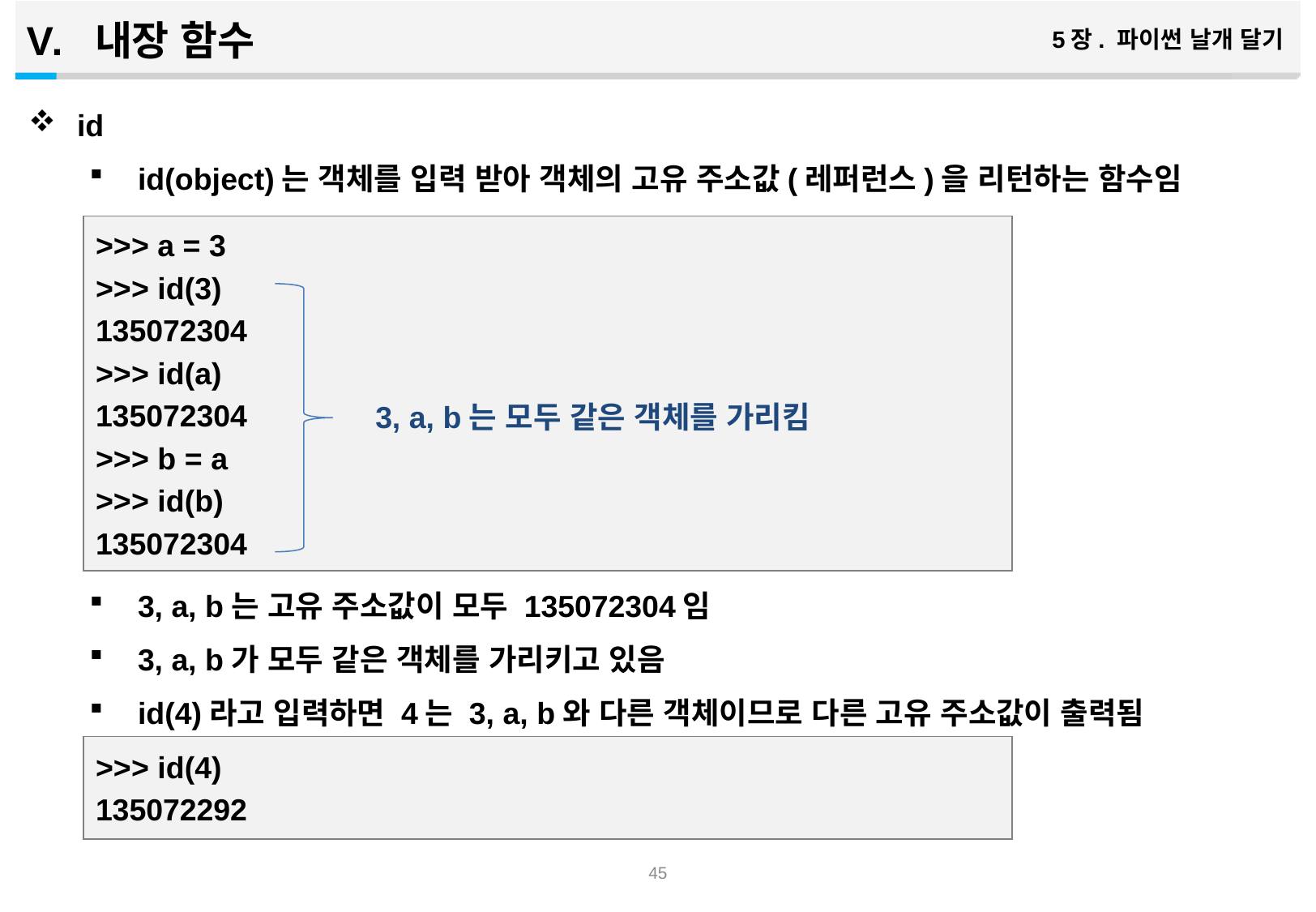

내장 함수
5장. 파이썬 날개 달기
id
id(object)는 객체를 입력 받아 객체의 고유 주소값(레퍼런스)을 리턴하는 함수임

3, a, b는 고유 주소값이 모두 135072304임
3, a, b가 모두 같은 객체를 가리키고 있음
id(4)라고 입력하면 4는 3, a, b와 다른 객체이므로 다른 고유 주소값이 출력됨
>>> a = 3
>>> id(3)
135072304
>>> id(a)
135072304
>>> b = a
>>> id(b)
135072304

3, a, b는 모두 같은 객체를 가리킴
>>> id(4)
135072292
45